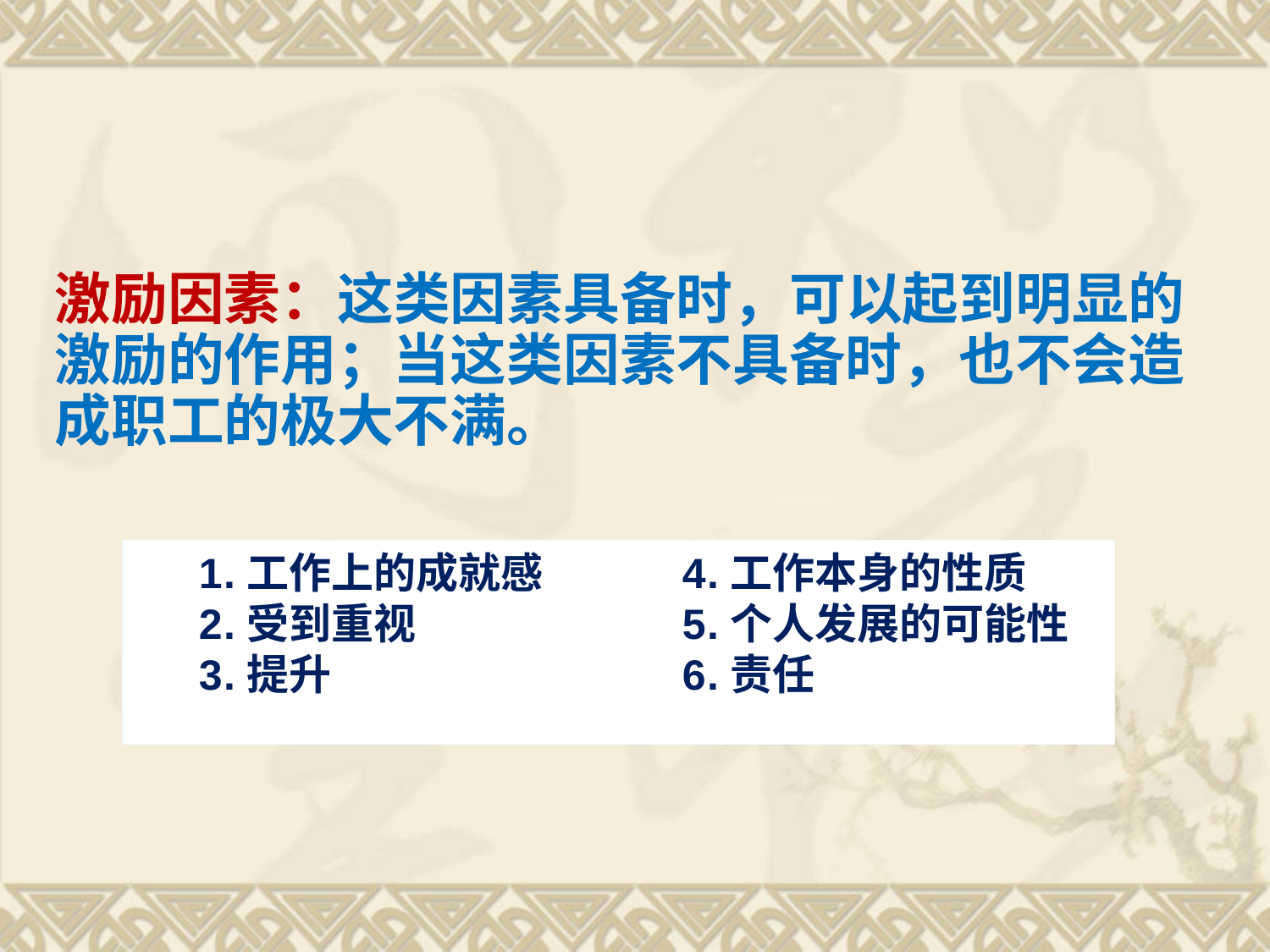

#
激励因素：这类因素具备时，可以起到明显的激励的作用；当这类因素不具备时，也不会造成职工的极大不满。

工作上的成就感
受到重视
提升
工作本身的性质
个人发展的可能性
责任